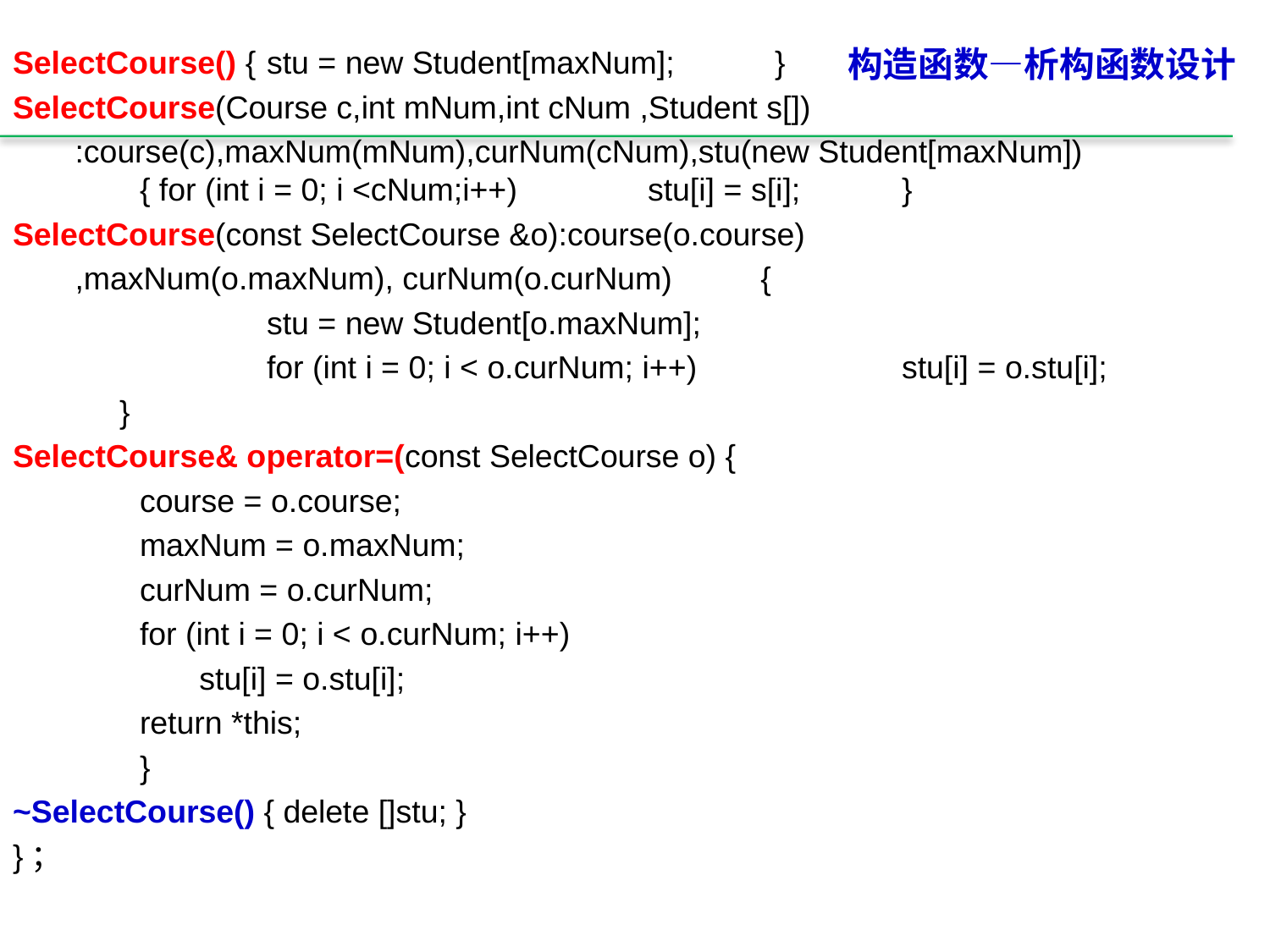

SelectCourse() {	stu = new Student[maxNum];	}
SelectCourse(Course c,int mNum,int cNum ,Student s[])
       :course(c),maxNum(mNum),curNum(cNum),stu(new Student[maxNum])	              	{ for (int i = 0; i <cNum;i++) 	stu[i] = s[i];	}
SelectCourse(const SelectCourse &o):course(o.course)
       ,maxNum(o.maxNum), curNum(o.curNum)          {
		stu = new Student[o.maxNum];
		for (int i = 0; i < o.curNum; i++)		stu[i] = o.stu[i];
            }
SelectCourse& operator=(const SelectCourse o) {
	course = o.course;
	maxNum = o.maxNum;
	curNum = o.curNum;
	for (int i = 0; i < o.curNum; i++)
                     stu[i] = o.stu[i];
	return *this;
	}
~SelectCourse() { delete []stu; }
}；

构造函数—析构函数设计